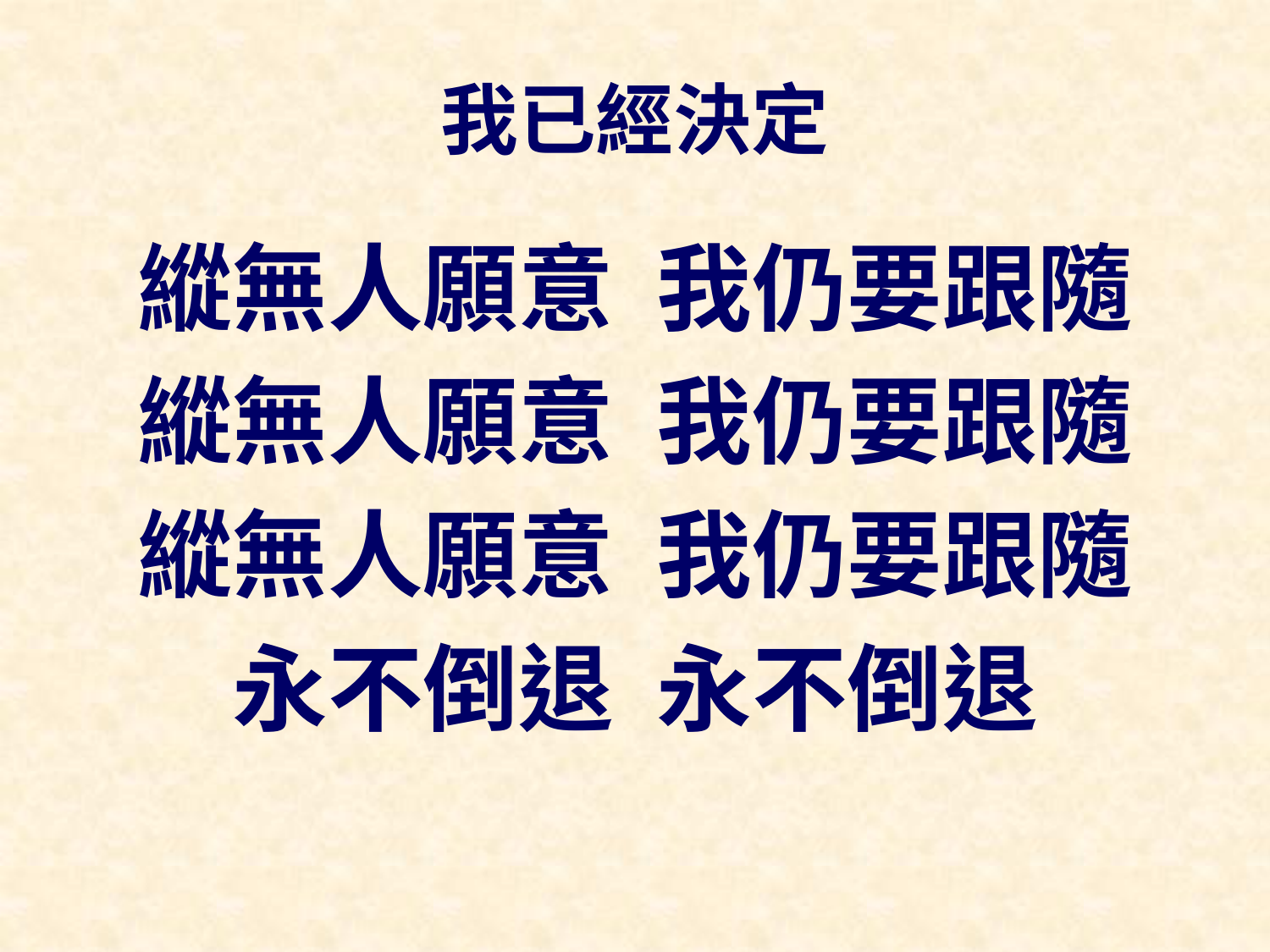

# 我已經決定
縱無人願意  我仍要跟隨
縱無人願意  我仍要跟隨
縱無人願意  我仍要跟隨
永不倒退  永不倒退